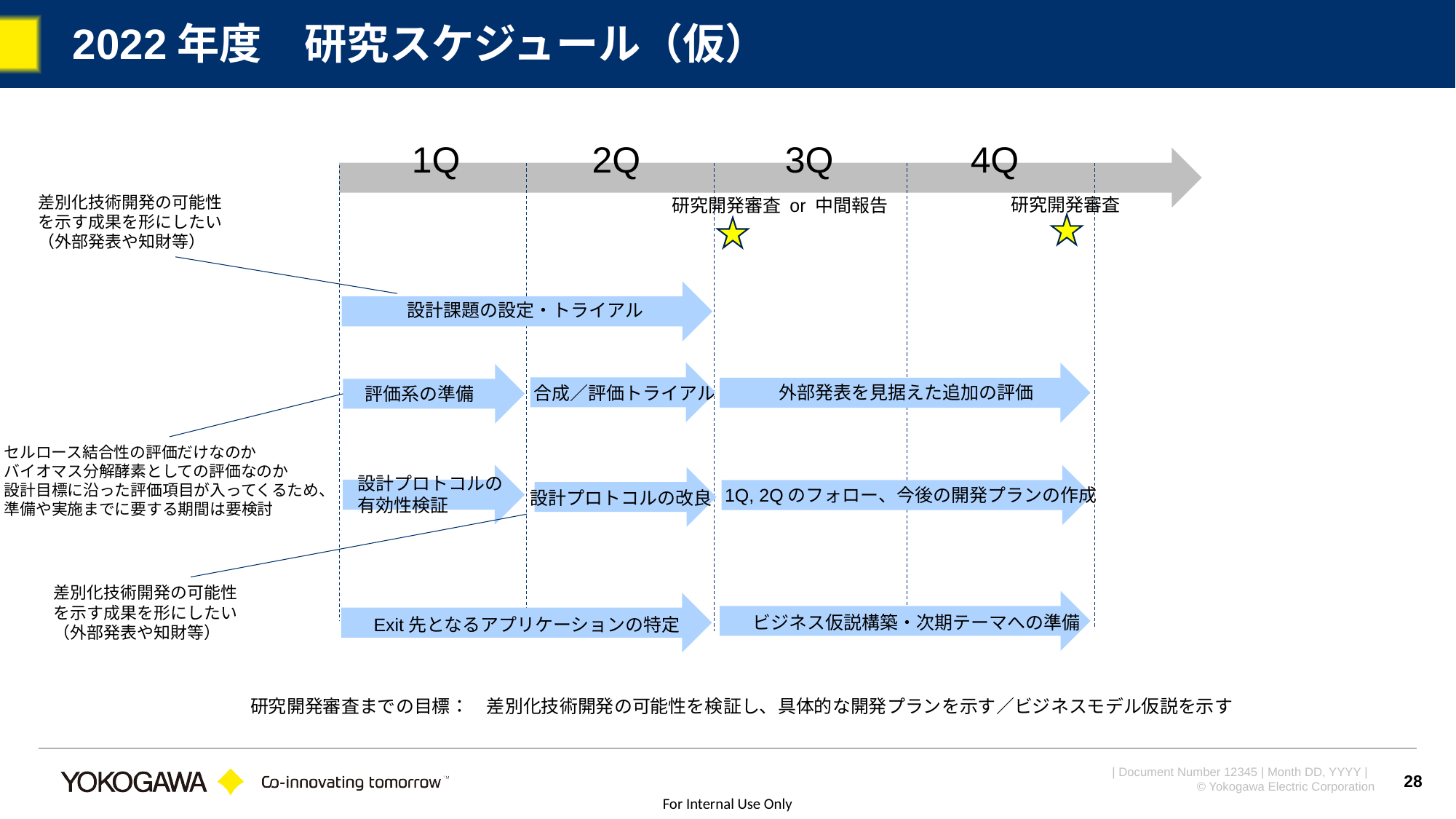

# 2022年度　研究スケジュール（仮）
4Q
2Q
1Q
3Q

差別化技術開発の可能性
を示す成果を形にしたい
（外部発表や知財等）
研究開発審査
研究開発審査 or 中間報告

設計課題の設定・トライアル

外部発表を見据えた追加の評価
合成／評価トライアル
評価系の準備
セルロース結合性の評価だけなのか
バイオマス分解酵素としての評価なのか
設計目標に沿った評価項目が入ってくるため、
準備や実施までに要する期間は要検討

設計プロトコルの
有効性検証
1Q, 2Qのフォロー、今後の開発プランの作成
設計プロトコルの改良
差別化技術開発の可能性
を示す成果を形にしたい
（外部発表や知財等）

ビジネス仮説構築・次期テーマへの準備
Exit先となるアプリケーションの特定
研究開発審査までの目標：　差別化技術開発の可能性を検証し、具体的な開発プランを示す／ビジネスモデル仮説を示す
28